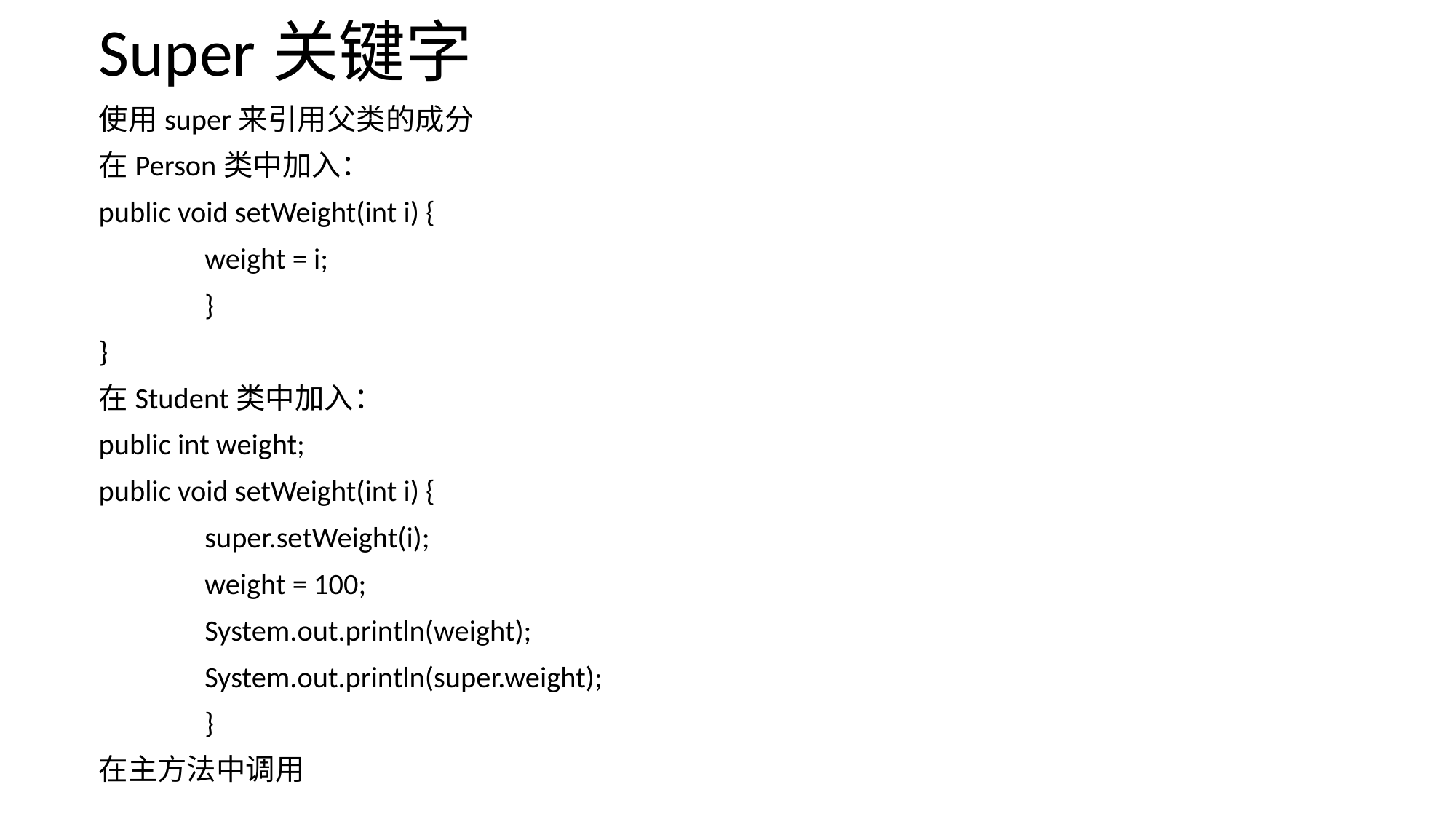

# Super关键字
使用super来引用父类的成分
在Person类中加入：
public void setWeight(int i) {
		weight = i;
	}
}
在Student类中加入：
public int weight;
public void setWeight(int i) {
		super.setWeight(i);
		weight = 100;
		System.out.println(weight);
		System.out.println(super.weight);
	}
在主方法中调用